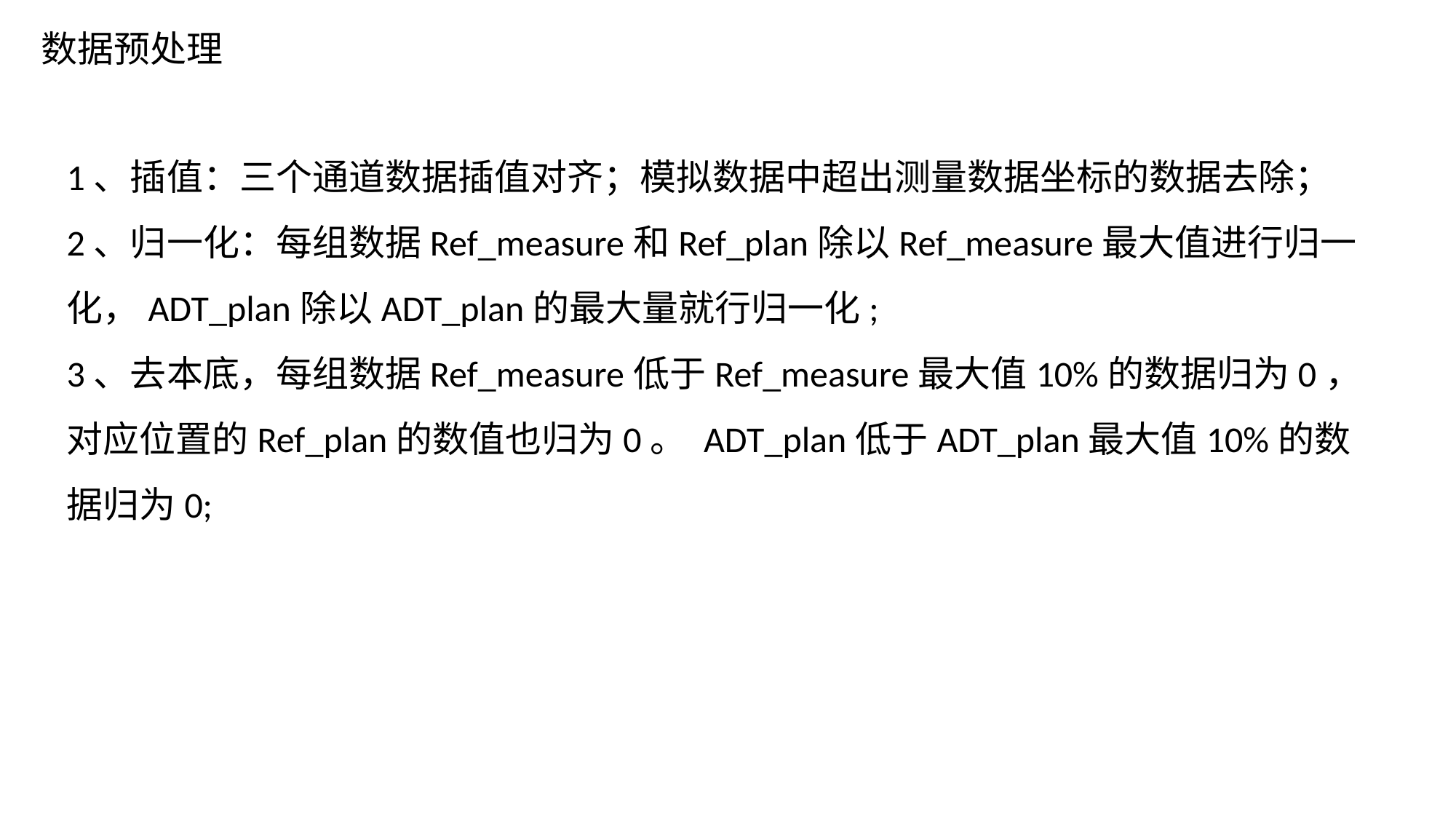

数据预处理
1、插值：三个通道数据插值对齐；模拟数据中超出测量数据坐标的数据去除；
2、归一化：每组数据Ref_measure和Ref_plan除以Ref_measure最大值进行归一化，ADT_plan除以ADT_plan的最大量就行归一化;
3、去本底，每组数据Ref_measure低于Ref_measure最大值10%的数据归为0，对应位置的Ref_plan的数值也归为0。 ADT_plan低于ADT_plan最大值10%的数据归为0;